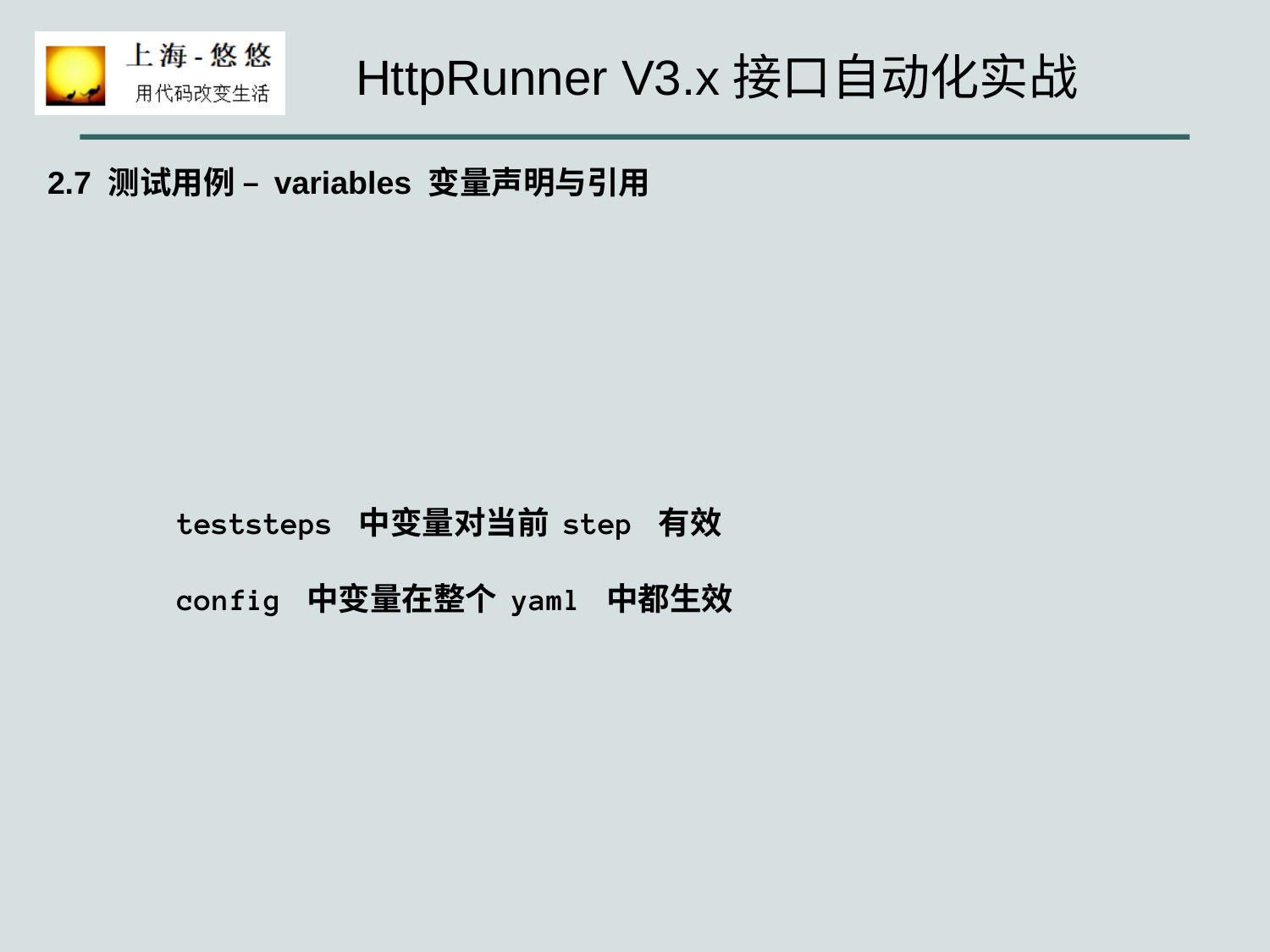

2.7 测试用例 – variables 变量声明与引用
teststeps 中变量对当前 step 有效

config 中变量在整个 yaml 中都生效